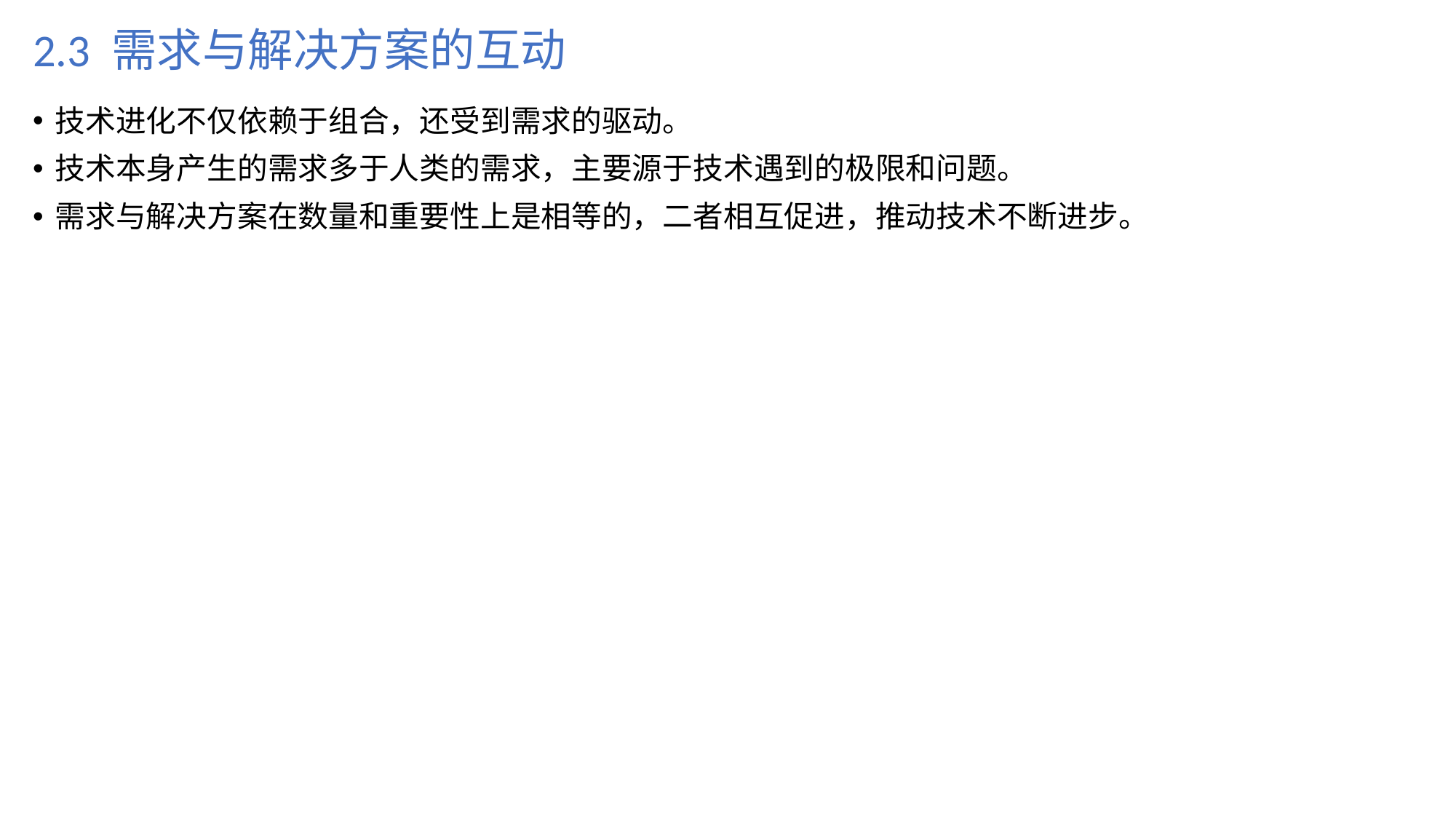

# 2.3 需求与解决方案的互动
技术进化不仅依赖于组合，还受到需求的驱动。
技术本身产生的需求多于人类的需求，主要源于技术遇到的极限和问题。
需求与解决方案在数量和重要性上是相等的，二者相互促进，推动技术不断进步。